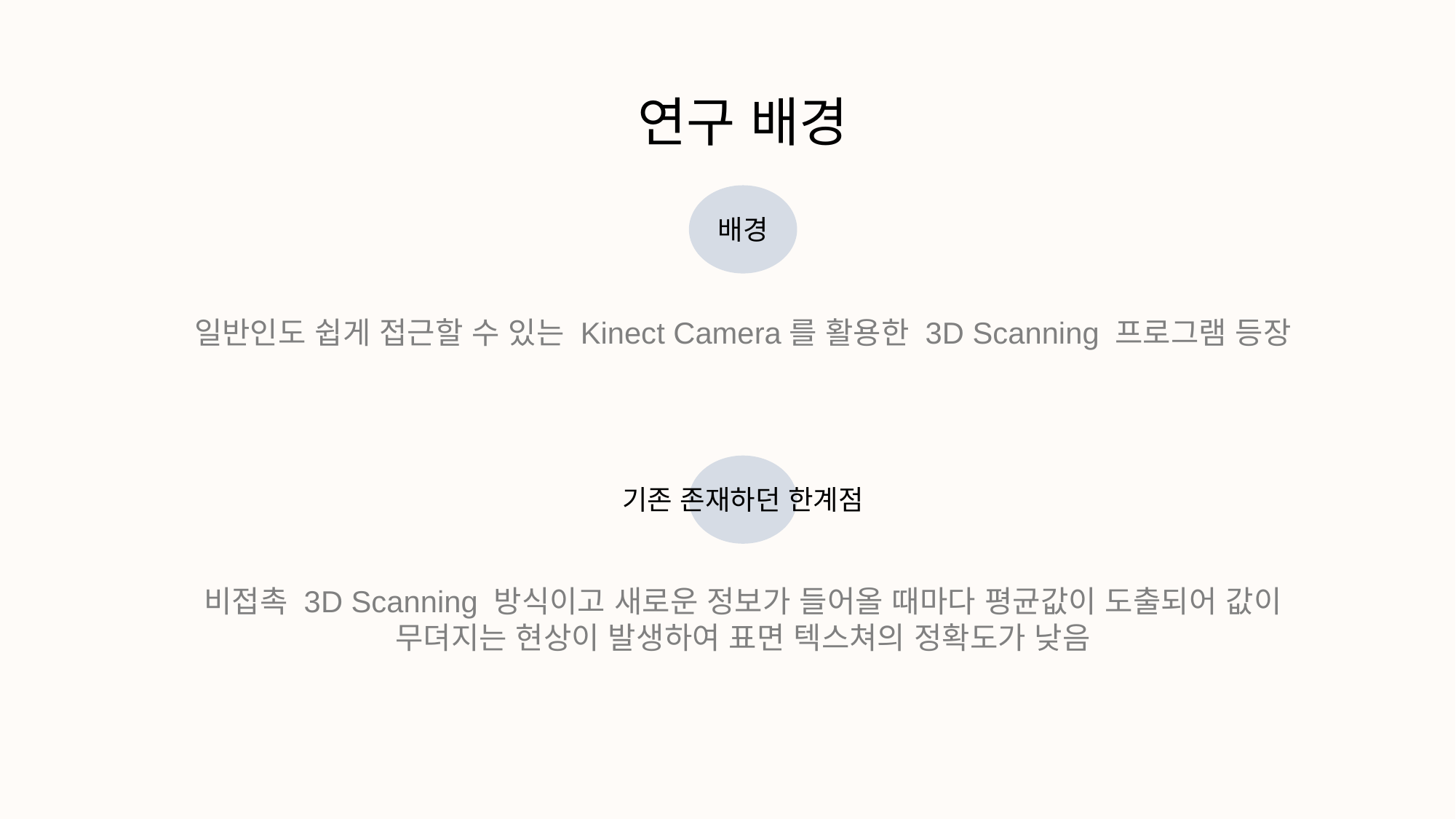

연구 배경

배경
일반인도 쉽게 접근할 수 있는 Kinect Camera를 활용한 3D Scanning 프로그램 등장

기존 존재하던 한계점
비접촉 3D Scanning 방식이고 새로운 정보가 들어올 때마다 평균값이 도출되어 값이 무뎌지는 현상이 발생하여 표면 텍스쳐의 정확도가 낮음